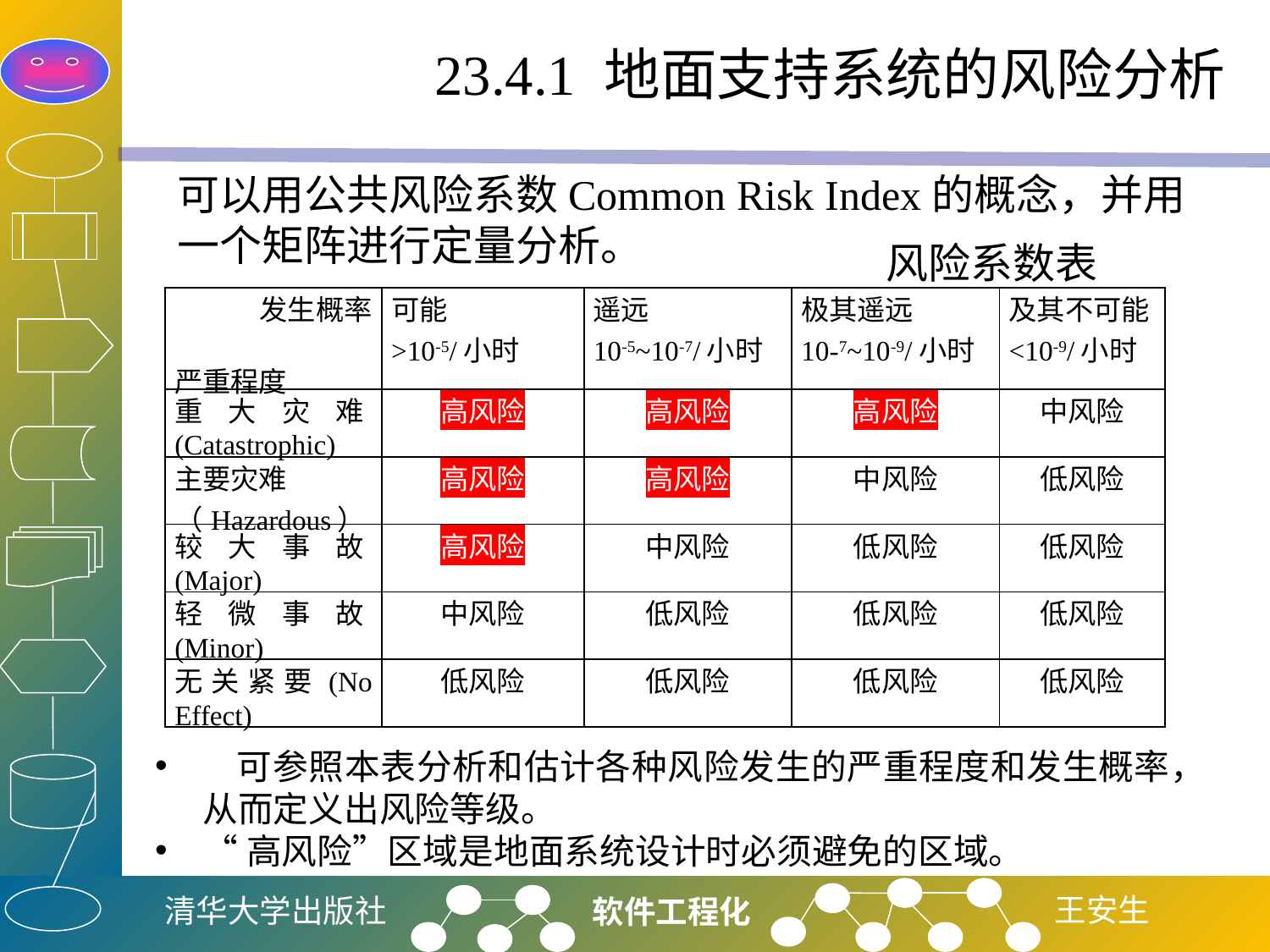

# 23.4.1 地面支持系统的风险分析
可以用公共风险系数Common Risk Index的概念，并用一个矩阵进行定量分析。
风险系数表
| 发生概率 严重程度 | 可能 >10-5/小时 | 遥远 10-5~10-7/小时 | 极其遥远 10-7~10-9/小时 | 及其不可能 <10-9/小时 |
| --- | --- | --- | --- | --- |
| 重大灾难(Catastrophic) | 高风险 | 高风险 | 高风险 | 中风险 |
| 主要灾难 （Hazardous） | 高风险 | 高风险 | 中风险 | 低风险 |
| 较大事故(Major) | 高风险 | 中风险 | 低风险 | 低风险 |
| 轻微事故(Minor) | 中风险 | 低风险 | 低风险 | 低风险 |
| 无关紧要(No Effect) | 低风险 | 低风险 | 低风险 | 低风险 |
   可参照本表分析和估计各种风险发生的严重程度和发生概率，从而定义出风险等级。
“高风险”区域是地面系统设计时必须避免的区域。